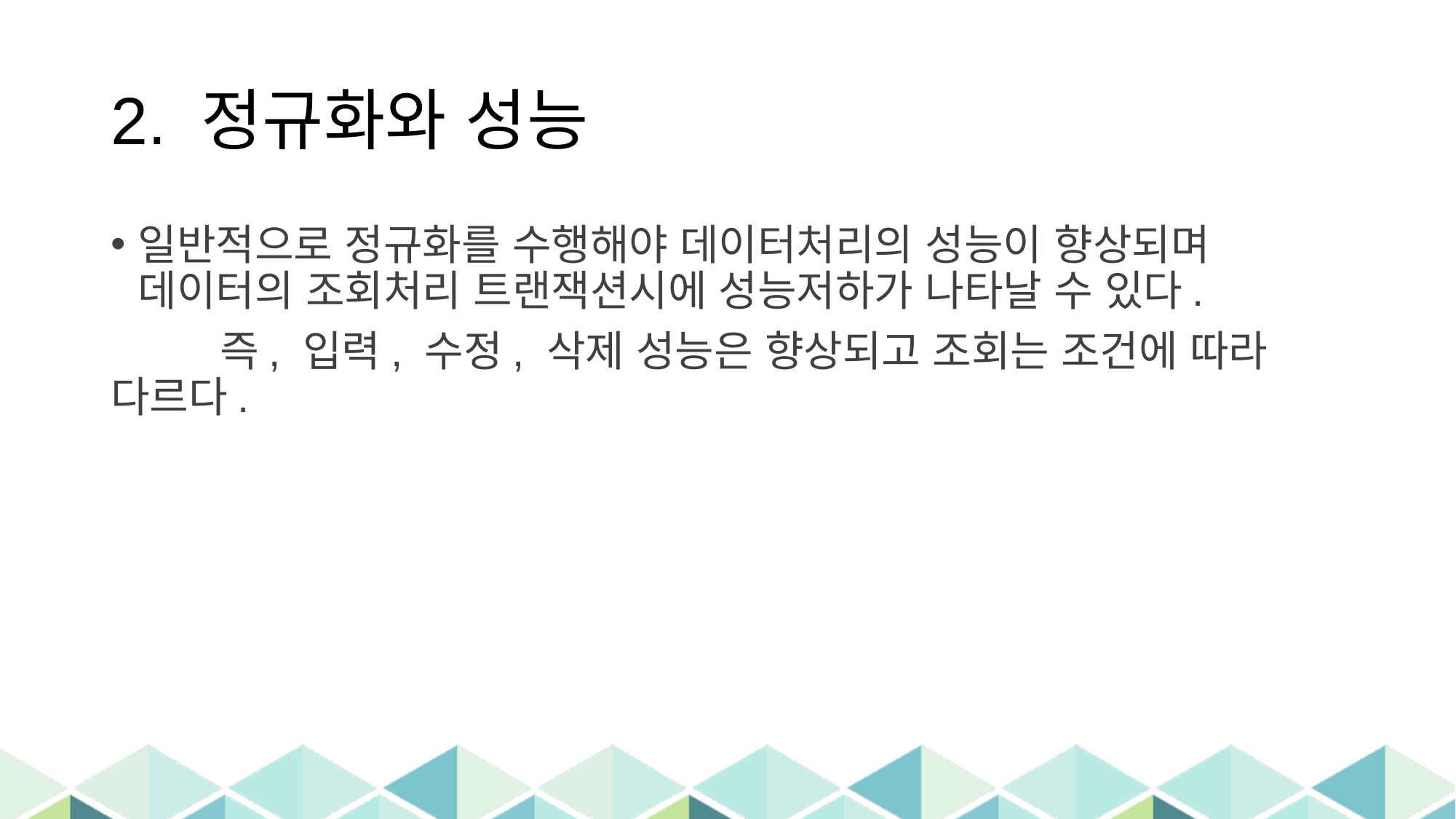

# 2. 정규화와 성능
일반적으로 정규화를 수행해야 데이터처리의 성능이 향상되며 데이터의 조회처리 트랜잭션시에 성능저하가 나타날 수 있다.
	즉, 입력, 수정, 삭제 성능은 향상되고 조회는 조건에 따라 다르다.